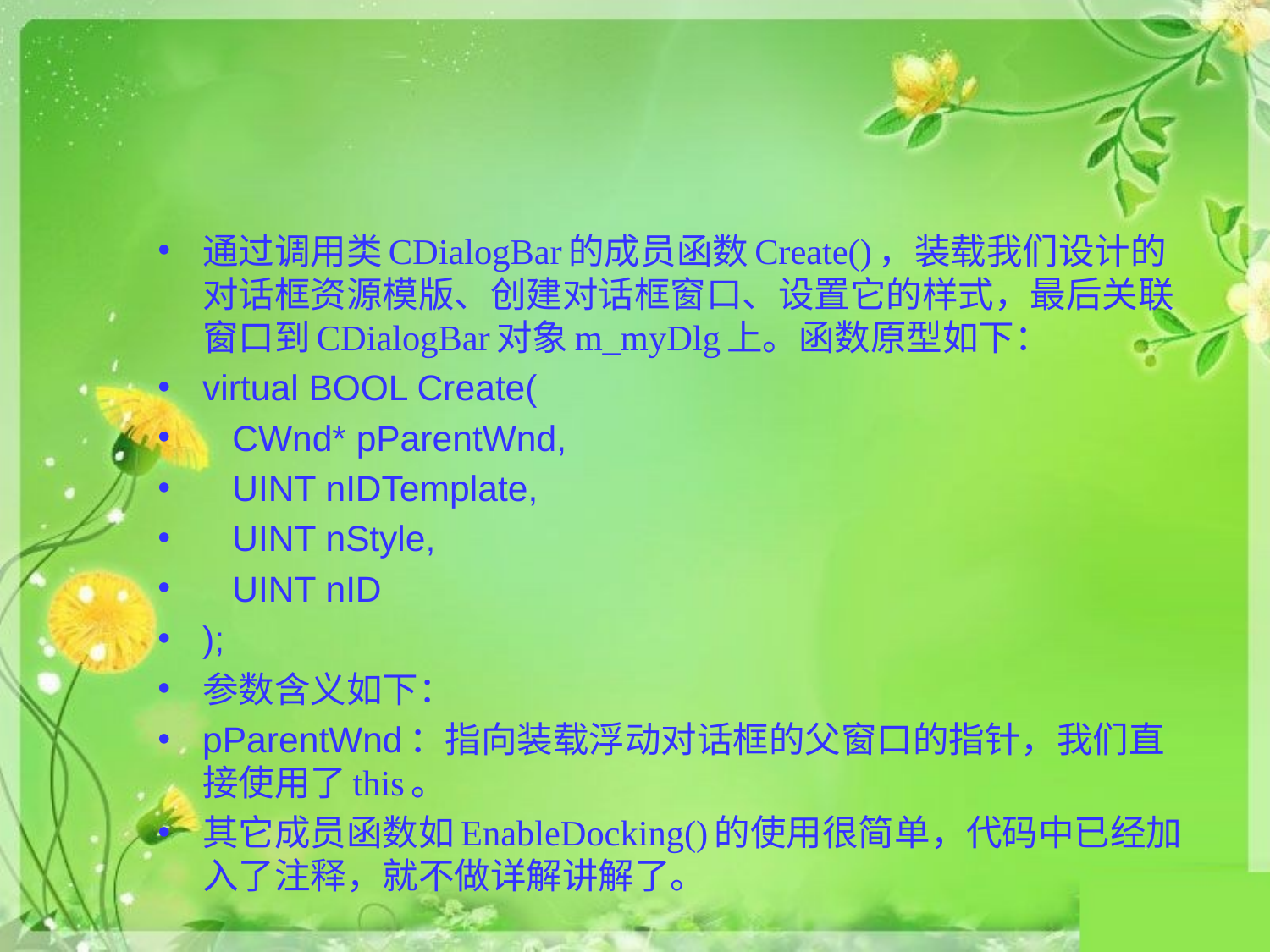

#
通过调用类CDialogBar的成员函数Create()，装载我们设计的对话框资源模版、创建对话框窗口、设置它的样式，最后关联窗口到CDialogBar对象m_myDlg上。函数原型如下：
virtual BOOL Create(
   CWnd* pParentWnd,
   UINT nIDTemplate,
   UINT nStyle,
   UINT nID
);
参数含义如下：
pParentWnd：指向装载浮动对话框的父窗口的指针，我们直接使用了this。
其它成员函数如EnableDocking()的使用很简单，代码中已经加入了注释，就不做详解讲解了。